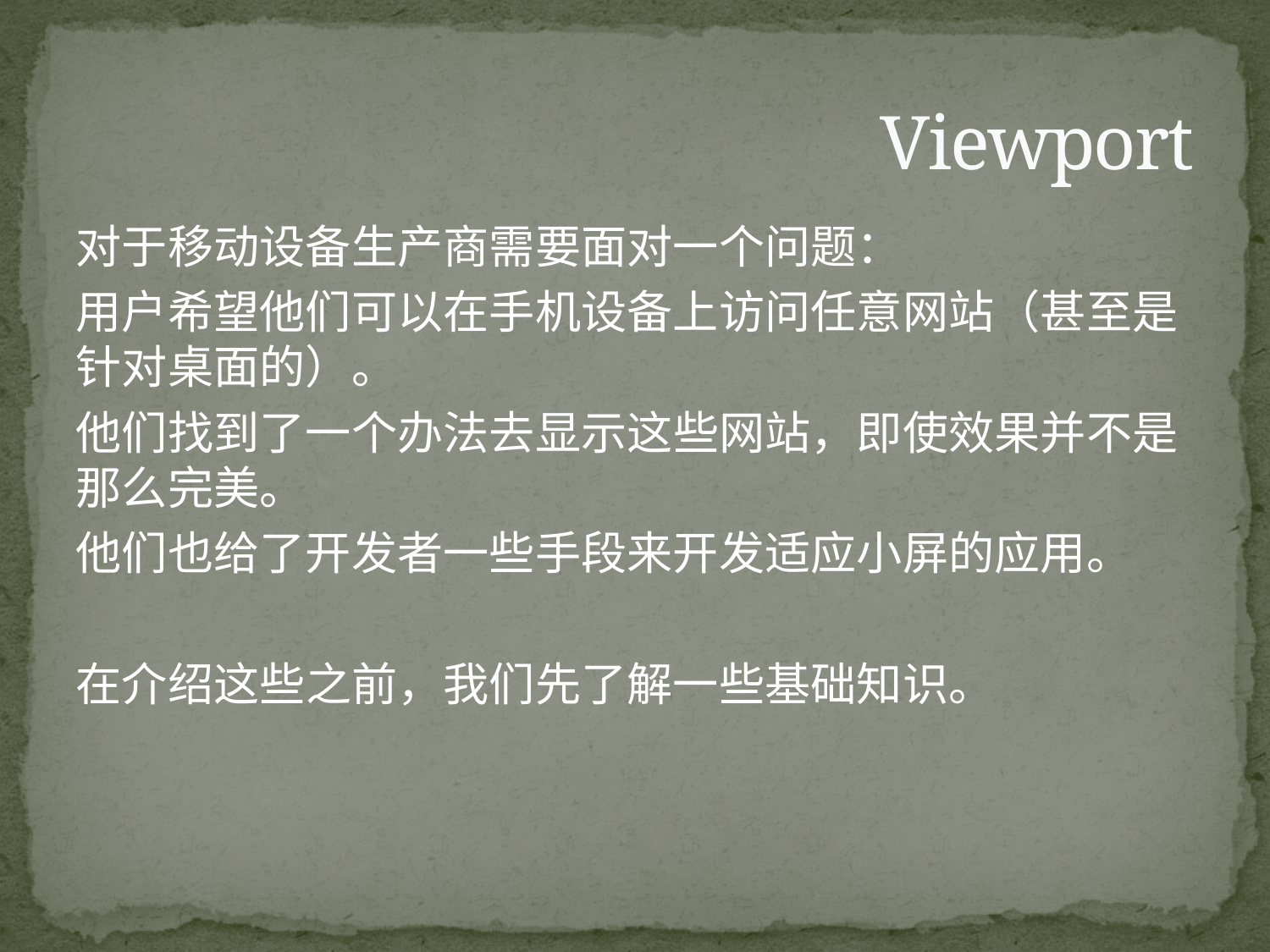

# Viewport
对于移动设备生产商需要面对一个问题：
用户希望他们可以在手机设备上访问任意网站（甚至是针对桌面的）。
他们找到了一个办法去显示这些网站，即使效果并不是那么完美。
他们也给了开发者一些手段来开发适应小屏的应用。

在介绍这些之前，我们先了解一些基础知识。